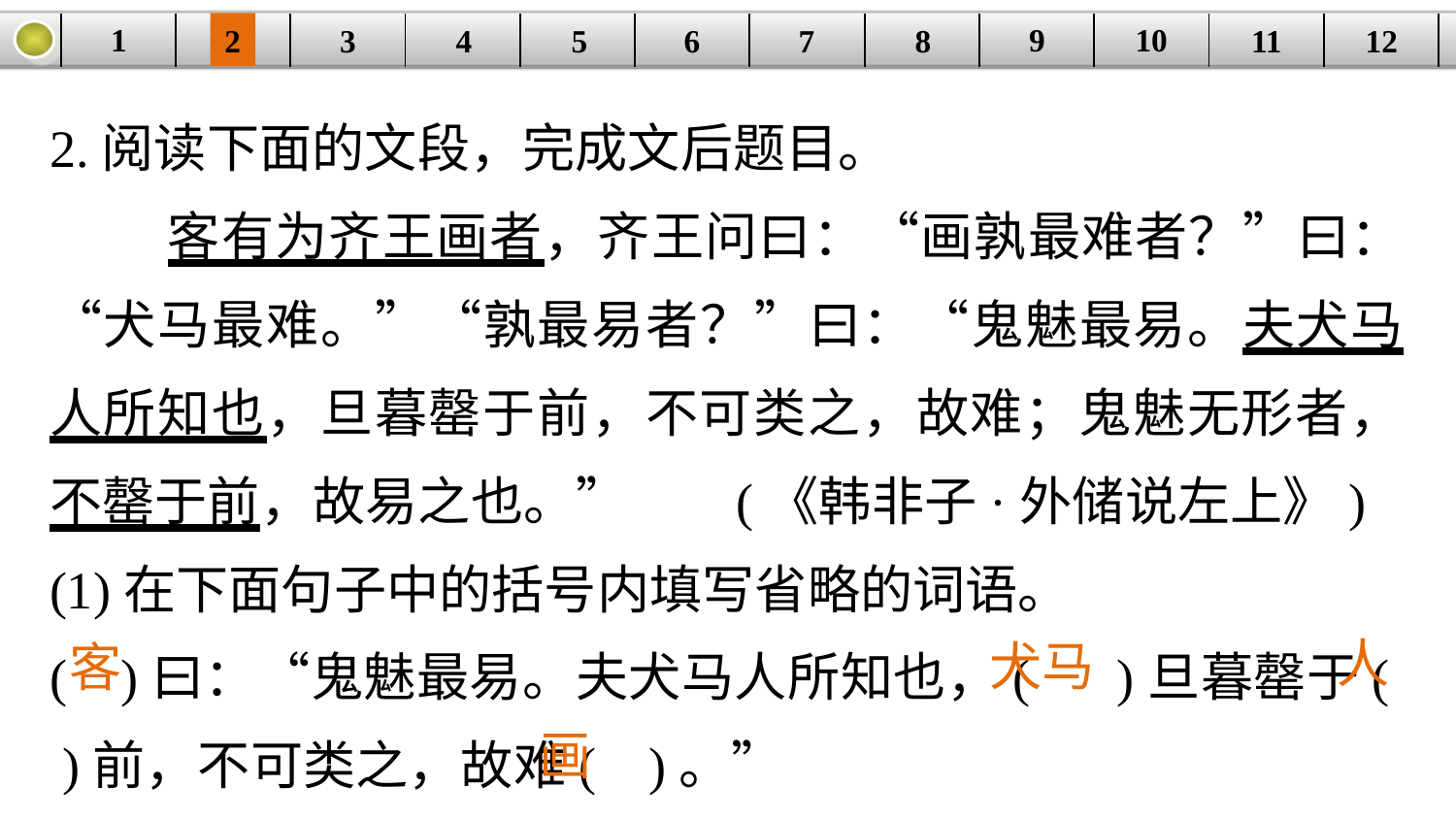

9
10
1
3
4
5
6
8
11
2
12
|  |  |  |  |  |  |  |  |  |  |  |  |
| --- | --- | --- | --- | --- | --- | --- | --- | --- | --- | --- | --- |
7

2.阅读下面的文段，完成文后题目。
        客有为齐王画者，齐王问曰：“画孰最难者？”曰：“犬马最难。”“孰最易者？”曰：“鬼魅最易。夫犬马人所知也，旦暮罄于前，不可类之，故难；鬼魅无形者，不罄于前，故易之也。”        (《韩非子·外储说左上》)
(1)在下面句子中的括号内填写省略的词语。
(    )曰：“鬼魅最易。夫犬马人所知也，(	   )旦暮罄于(   )前，不可类之，故难(    )。”
人
犬马
客
画